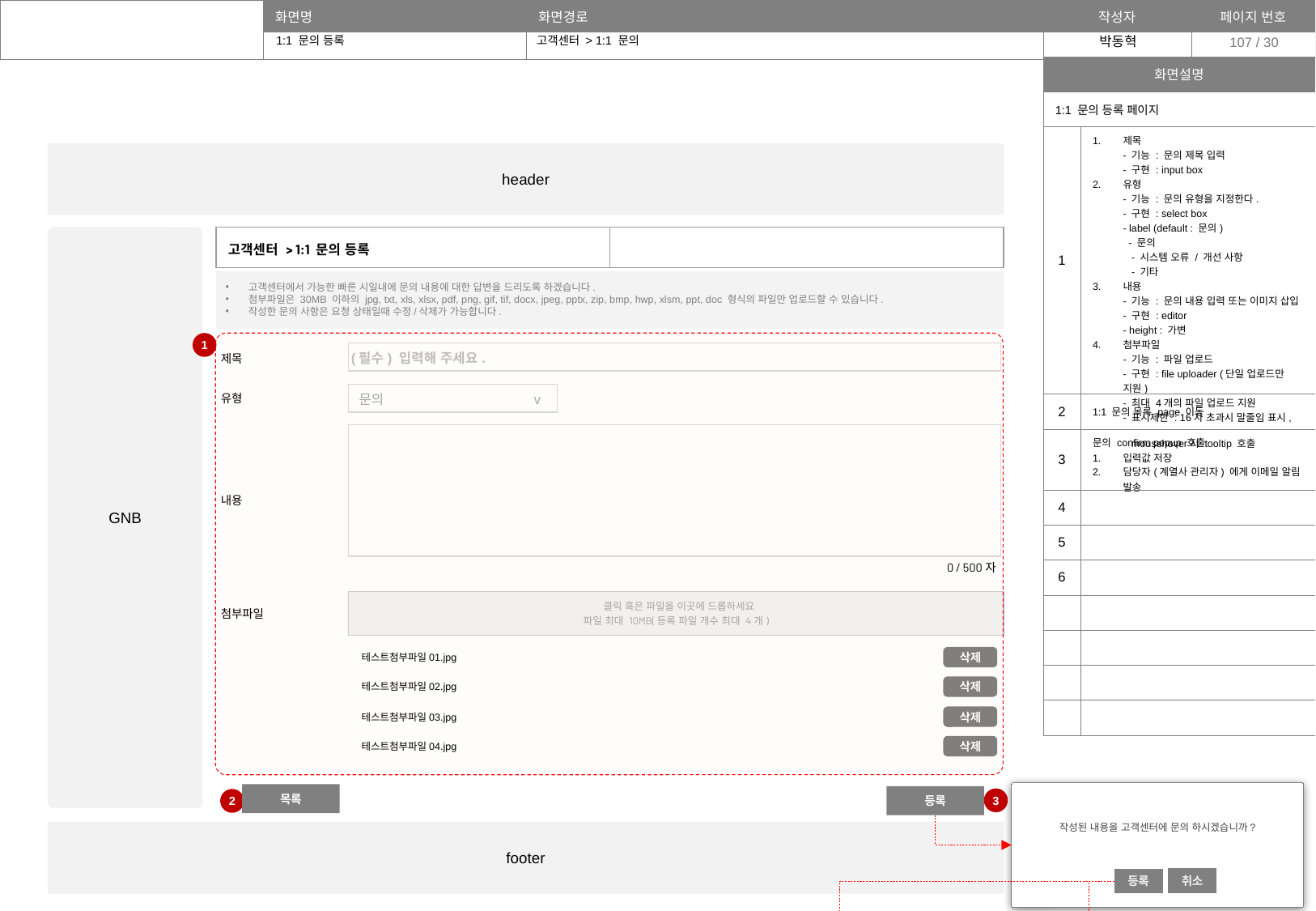

1:1 문의 등록
고객센터 > 1:1 문의
107
| 화면설명 |  |
| --- | --- |
| 1:1 문의 등록 페이지 |  |
| 1 | 제목 - 기능 : 문의 제목 입력 - 구현 : input box 유형 - 기능 : 문의 유형을 지정한다. - 구현 : select box - label (default : 문의) - 문의 - 시스템 오류 / 개선 사항 - 기타 내용 - 기능 : 문의 내용 입력 또는 이미지 삽입 - 구현 : editor - height : 가변 첨부파일 - 기능 : 파일 업로드 - 구현 : file uploader (단일 업로드만 지원) - 최대 4개의 파일 업로드 지원 - 표시제한 : 16자 초과시 말줄임 표시, mousehover시 tooltip 호출 |
| 2 | 1:1 문의 목록 page 이동 |
| 3 | 문의 confirm popup 호출 입력값 저장 담당자(계열사 관리자) 에게 이메일 알림 발송 |
| 4 |  |
| 5 |  |
| 6 |  |
|  |  |
|  |  |
|  |  |
|  |  |
header
GNB
| 고객센터 > 1:1 문의 등록 |  |
| --- | --- |
고객센터에서 가능한 빠른 시일내에 문의 내용에 대한 답변을 드리도록 하겠습니다.
첨부파일은 30MB 이하의 jpg, txt, xls, xlsx, pdf, png, gif, tif, docx, jpeg, pptx, zip, bmp, hwp, xlsm, ppt, doc 형식의 파일만 업로드할 수 있습니다.
작성한 문의 사항은 요청 상태일때 수정/삭제가 가능합니다.

1
| 제목 |  |
| --- | --- |
| 유형 |  |
| 내용 | 0 / 500자 |
| 첨부파일 |  |
| (필수) 입력해 주세요. |
| --- |
| 문의 v |
| --- |
|  |
| --- |
| 클릭 혹은 파일을 이곳에 드롭하세요 파일 최대 10MB(등록 파일 개수 최대 4개) |
| --- |
테스트첨부파일01.jpg
삭제
테스트첨부파일02.jpg
삭제
테스트첨부파일03.jpg
삭제
테스트첨부파일04.jpg
삭제
작성된 내용을 고객센터에 문의 하시겠습니까?

목록
등록
3
2
footer
취소
등록
등록 되었습니다.

등록일시 저장
확인